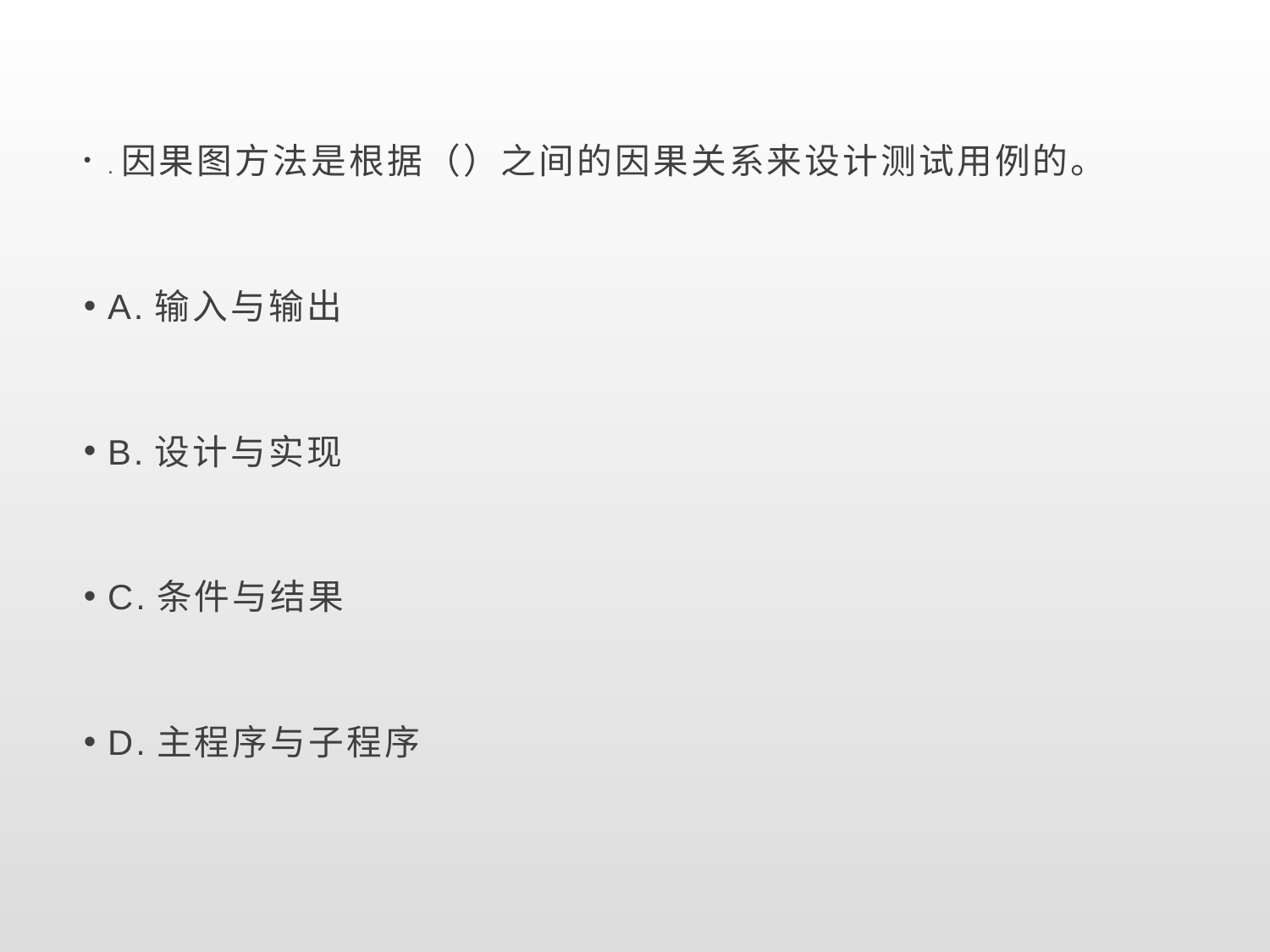

.因果图方法是根据（）之间的因果关系来设计测试用例的。

A.输入与输出

B.设计与实现

C.条件与结果

D.主程序与子程序